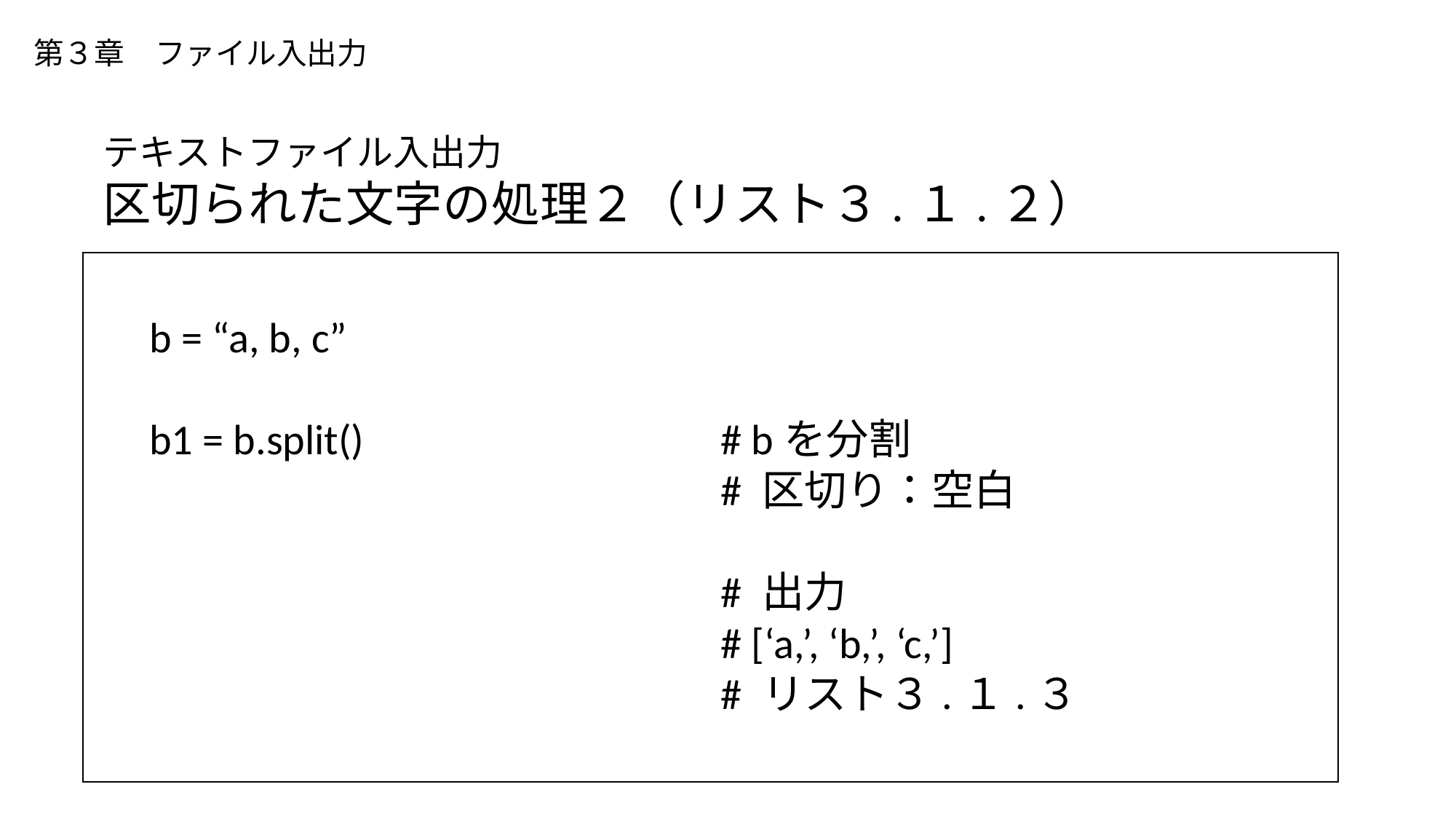

# 第３章　ファイル入出力
テキストファイル入出力
区切られた文字の処理２（リスト３.１.２）

b = “a, b, c”

b1 = b.split()

# bを分割
# 区切り：空白

# 出力
# [‘a,’, ‘b,’, ‘c,’]
# リスト３.１.３